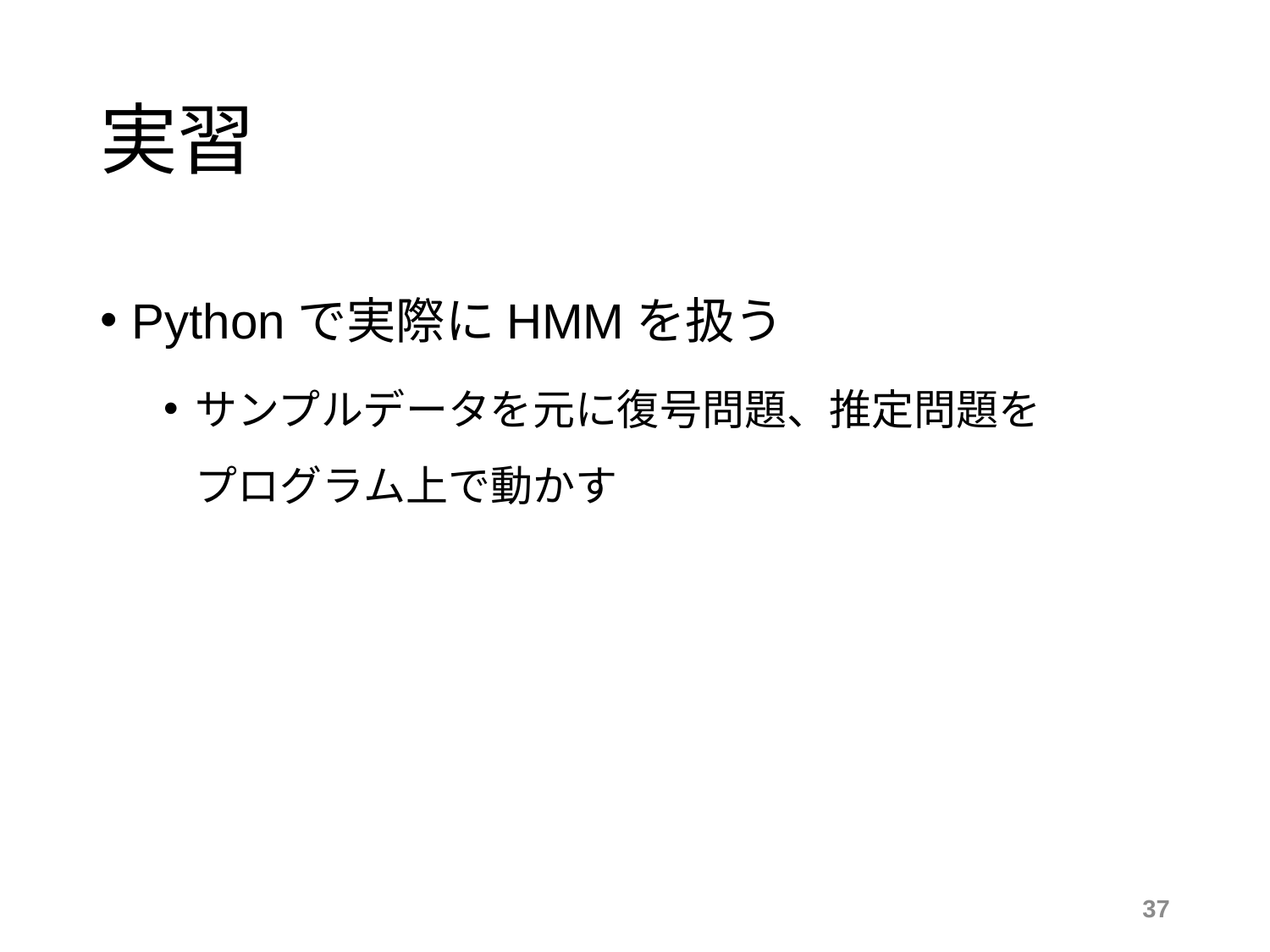

# 実習
Pythonで実際にHMMを扱う
サンプルデータを元に復号問題、推定問題を
プログラム上で動かす

37